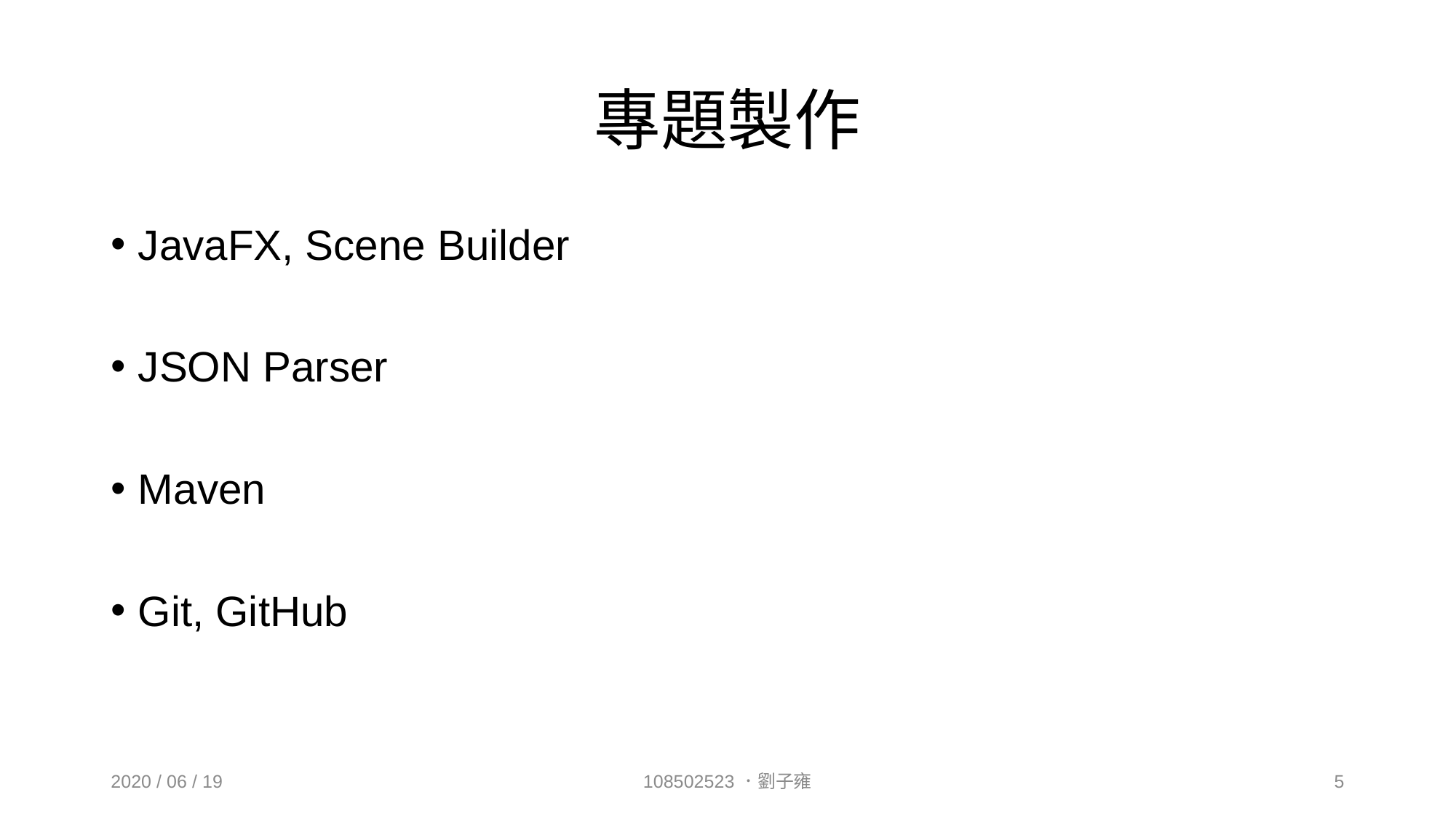

# 專題製作
JavaFX, Scene Builder

JSON Parser

Maven

Git, GitHub
2020 / 06 / 19
108502523．劉子雍
5